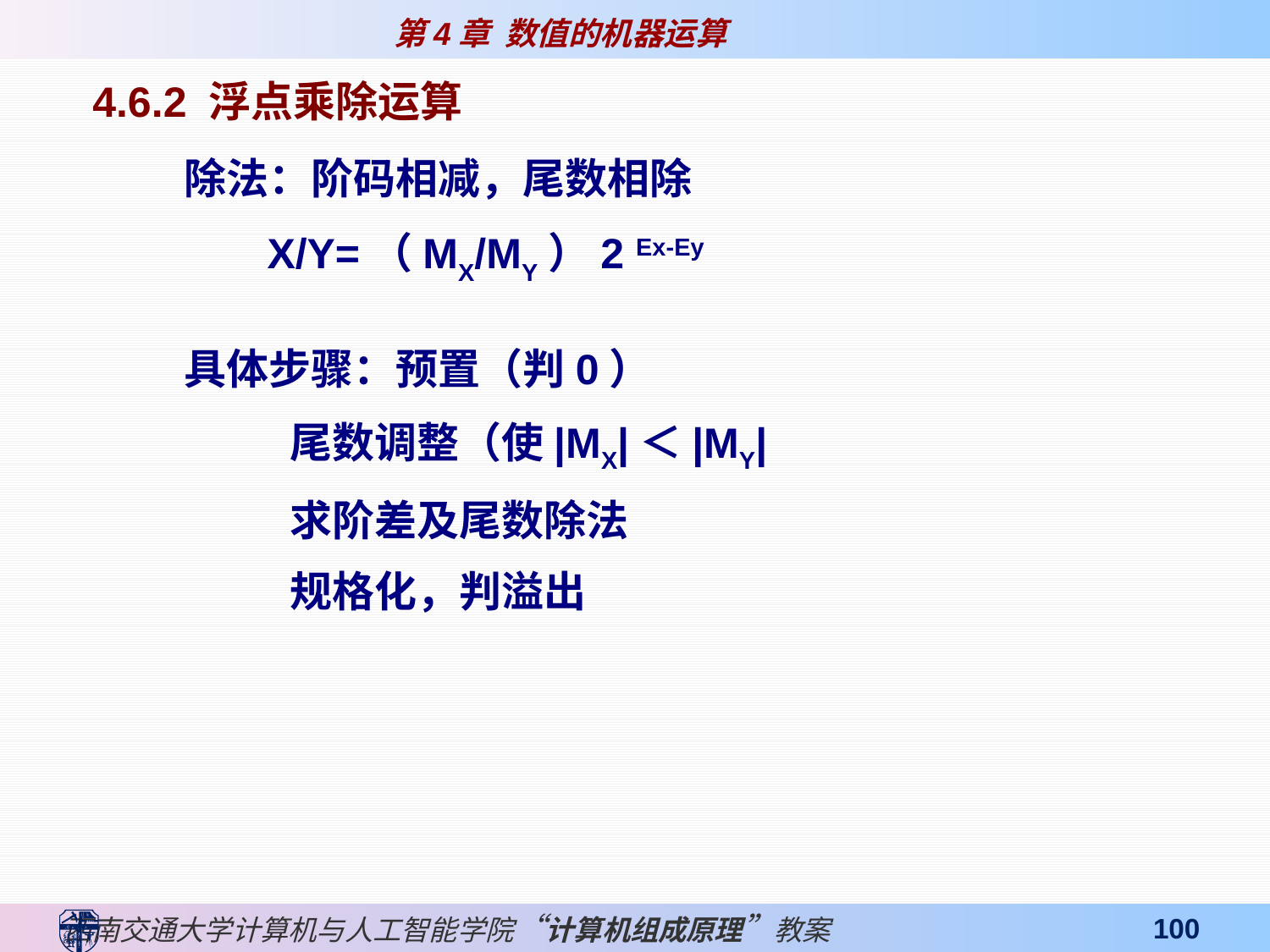

4.6.2 浮点乘除运算
除法：阶码相减，尾数相除
       X/Y=（MX/MY）2 Ex-Ey

具体步骤：预置（判0）
          尾数调整（使|MX|＜|MY|
          求阶差及尾数除法
          规格化，判溢出